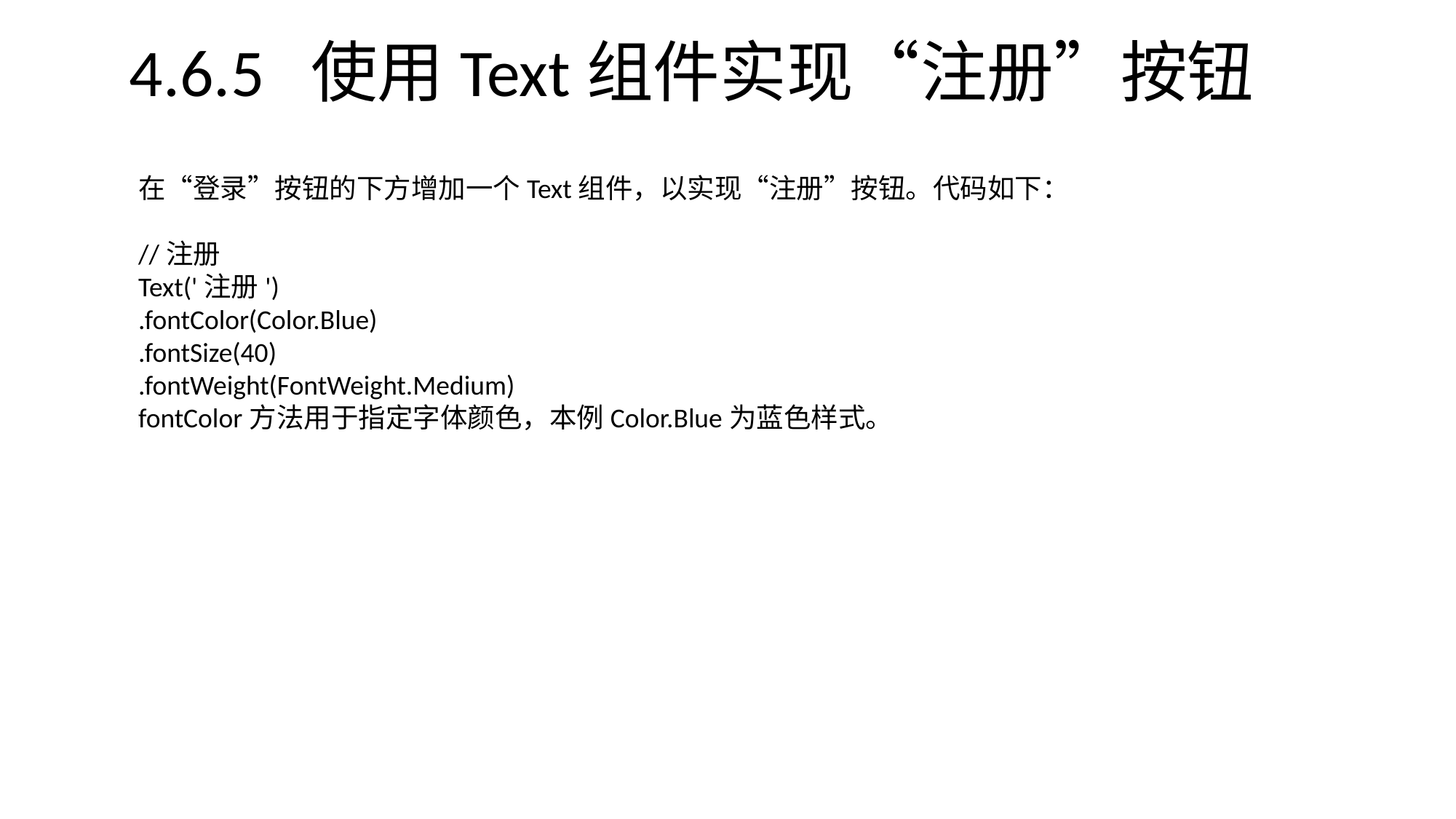

# 4.6.5  使用Text组件实现“注册”按钮
在“登录”按钮的下方增加一个Text组件，以实现“注册”按钮。代码如下：

//注册
Text('注册')
.fontColor(Color.Blue)
.fontSize(40)
.fontWeight(FontWeight.Medium)
fontColor方法用于指定字体颜色，本例Color.Blue为蓝色样式。